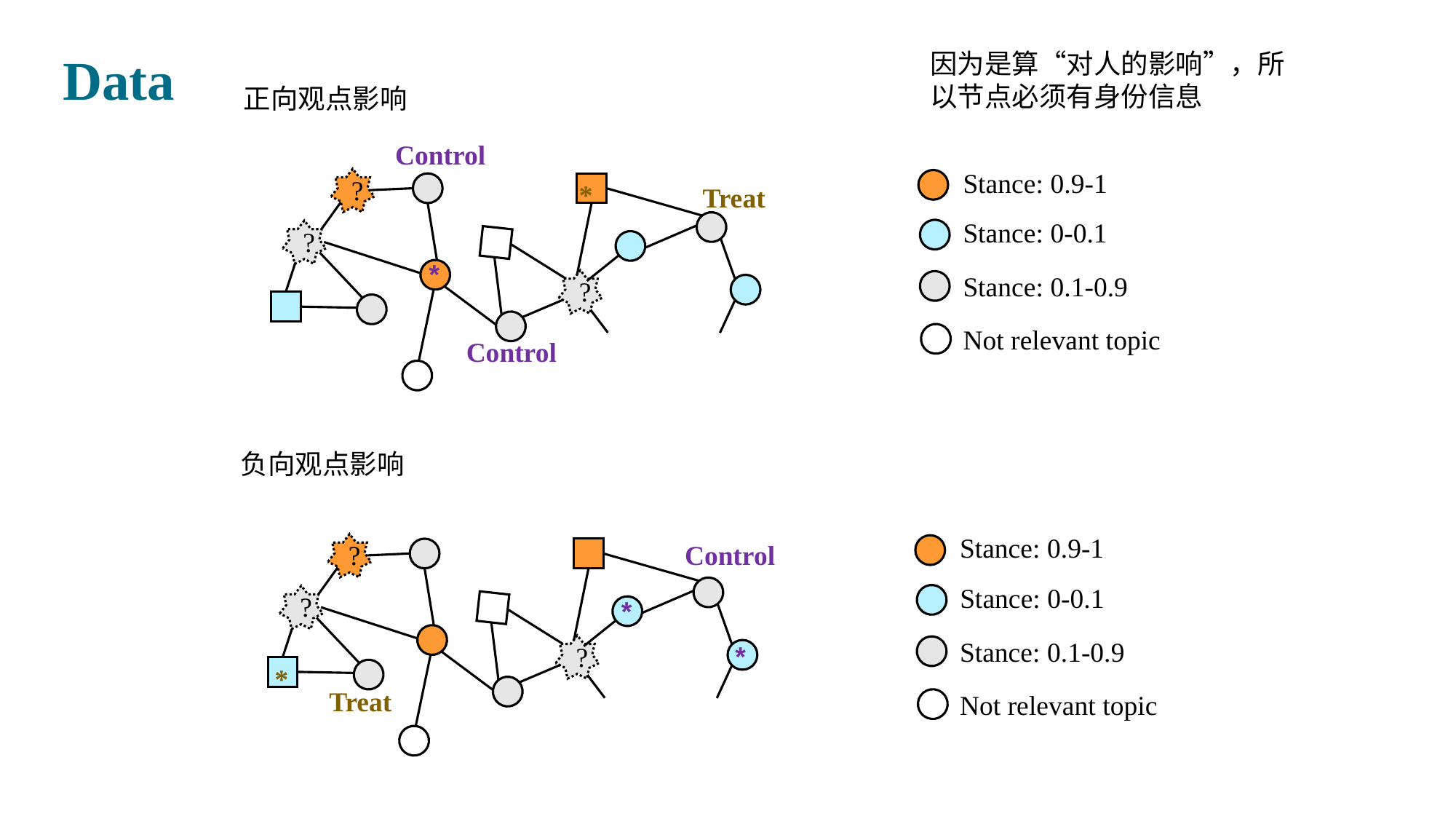

因为是算“对人的影响”，所以节点必须有身份信息
Data
正向观点影响
Control
Stance: 0.9-1
?

*

Treat
Stance: 0-0.1

?

*

Stance: 0.1-0.9
?

Not relevant topic

Control

负向观点影响
Stance: 0.9-1
Control
?

Stance: 0-0.1

?
*

Stance: 0.1-0.9
*
?

*

Treat
Not relevant topic